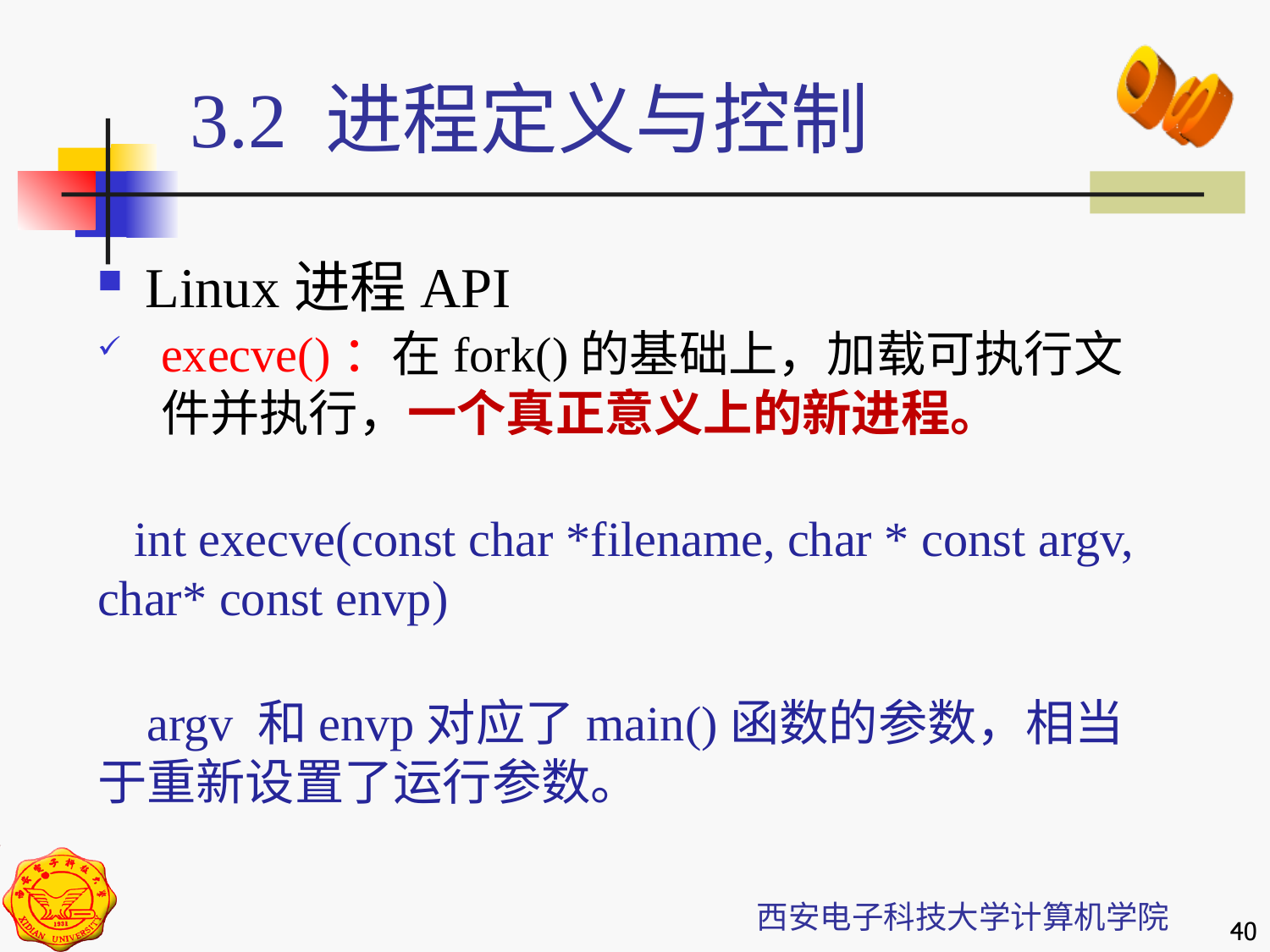

3.2 进程定义与控制
Linux进程API
execve()：在fork()的基础上，加载可执行文件并执行，一个真正意义上的新进程。

   int execve(const char *filename, char * const argv, char* const envp)

    argv 和envp对应了main()函数的参数，相当于重新设置了运行参数。

40